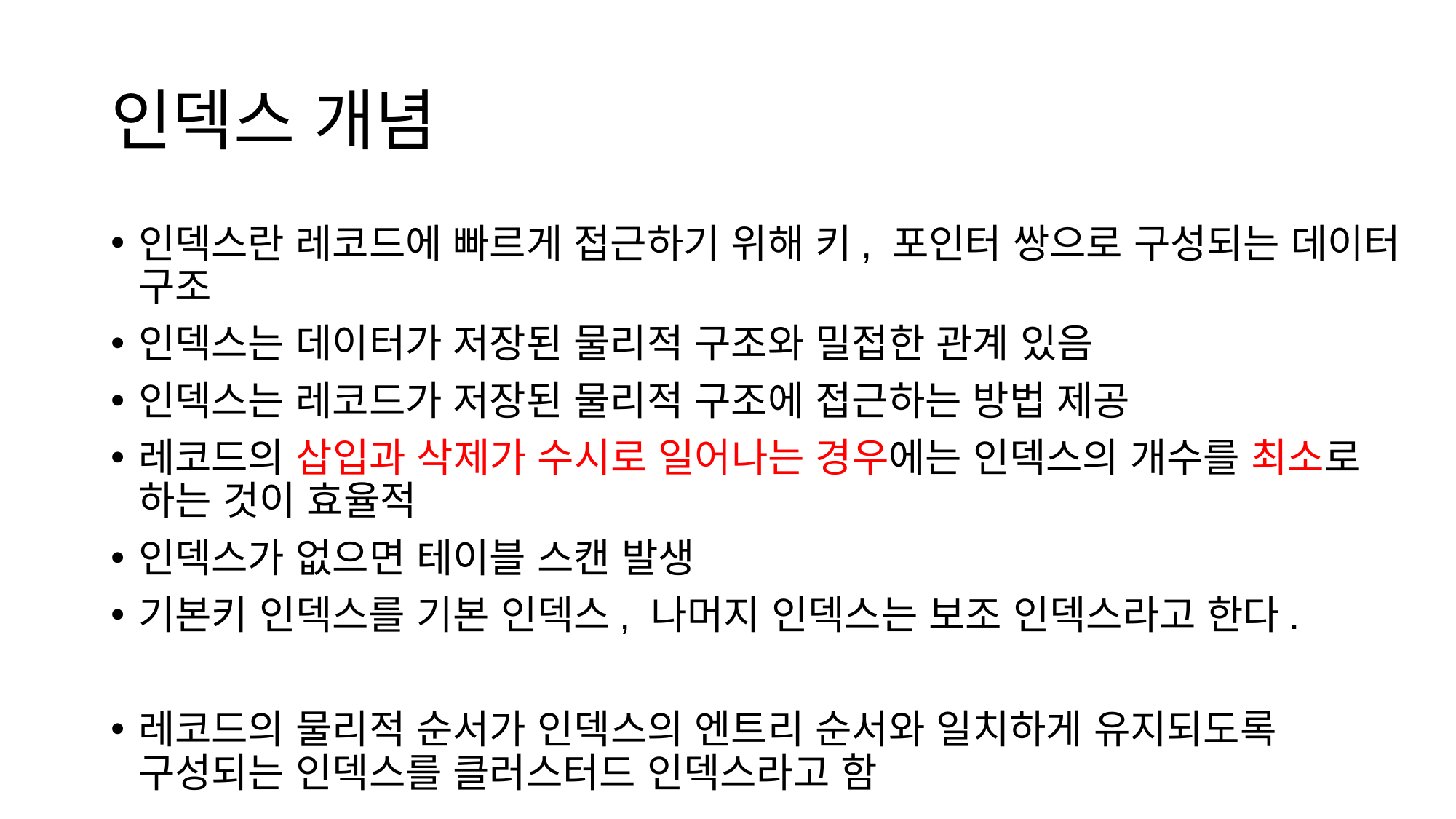

# 인덱스 개념
인덱스란 레코드에 빠르게 접근하기 위해 키, 포인터 쌍으로 구성되는 데이터 구조
인덱스는 데이터가 저장된 물리적 구조와 밀접한 관계 있음
인덱스는 레코드가 저장된 물리적 구조에 접근하는 방법 제공
레코드의 삽입과 삭제가 수시로 일어나는 경우에는 인덱스의 개수를 최소로 하는 것이 효율적
인덱스가 없으면 테이블 스캔 발생
기본키 인덱스를 기본 인덱스, 나머지 인덱스는 보조 인덱스라고 한다.

레코드의 물리적 순서가 인덱스의 엔트리 순서와 일치하게 유지되도록 구성되는 인덱스를 클러스터드 인덱스라고 함